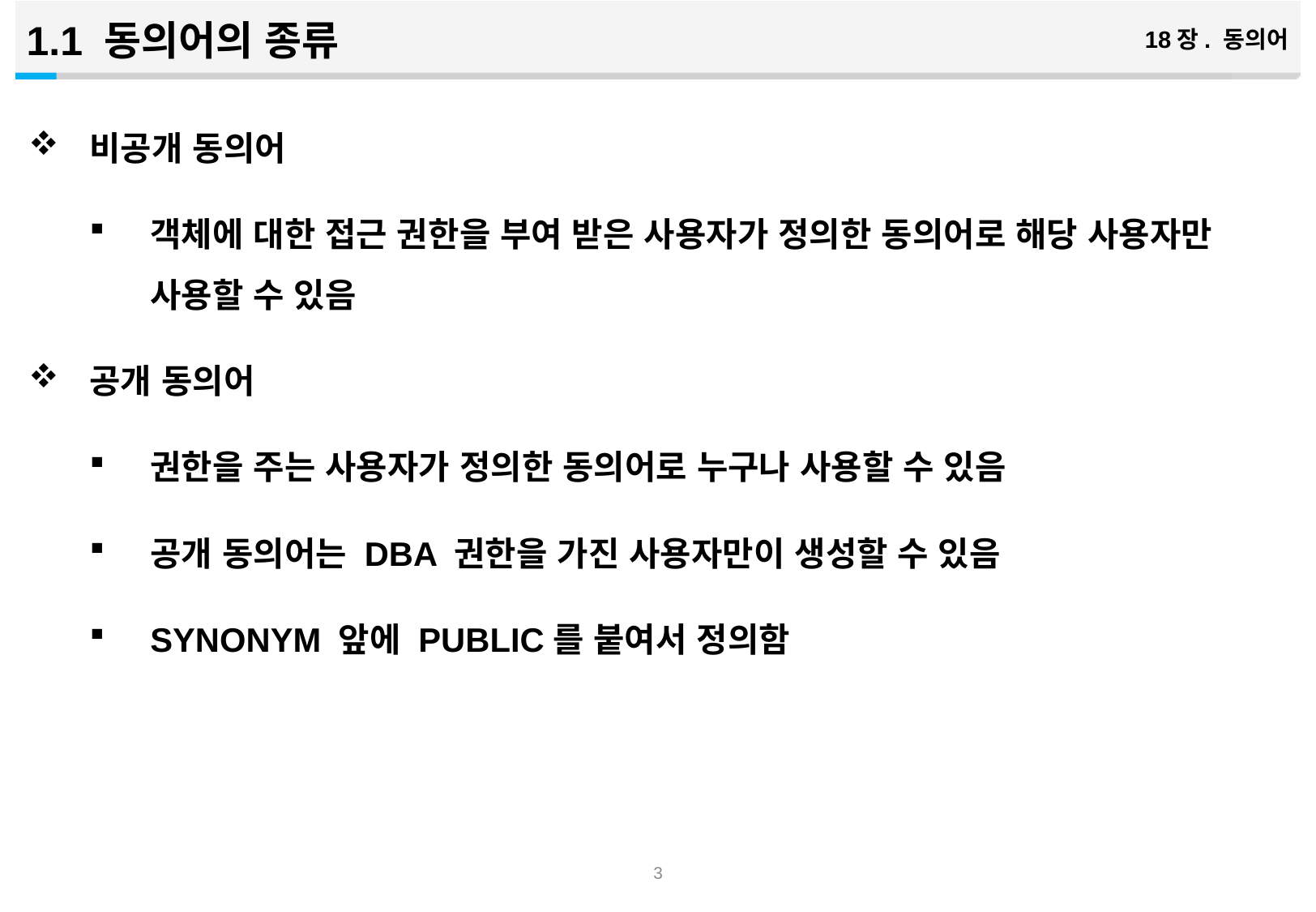

1.1 동의어의 종류
18장. 동의어
비공개 동의어
객체에 대한 접근 권한을 부여 받은 사용자가 정의한 동의어로 해당 사용자만 사용할 수 있음
공개 동의어
권한을 주는 사용자가 정의한 동의어로 누구나 사용할 수 있음
공개 동의어는 DBA 권한을 가진 사용자만이 생성할 수 있음
SYNONYM 앞에 PUBLIC를 붙여서 정의함
3